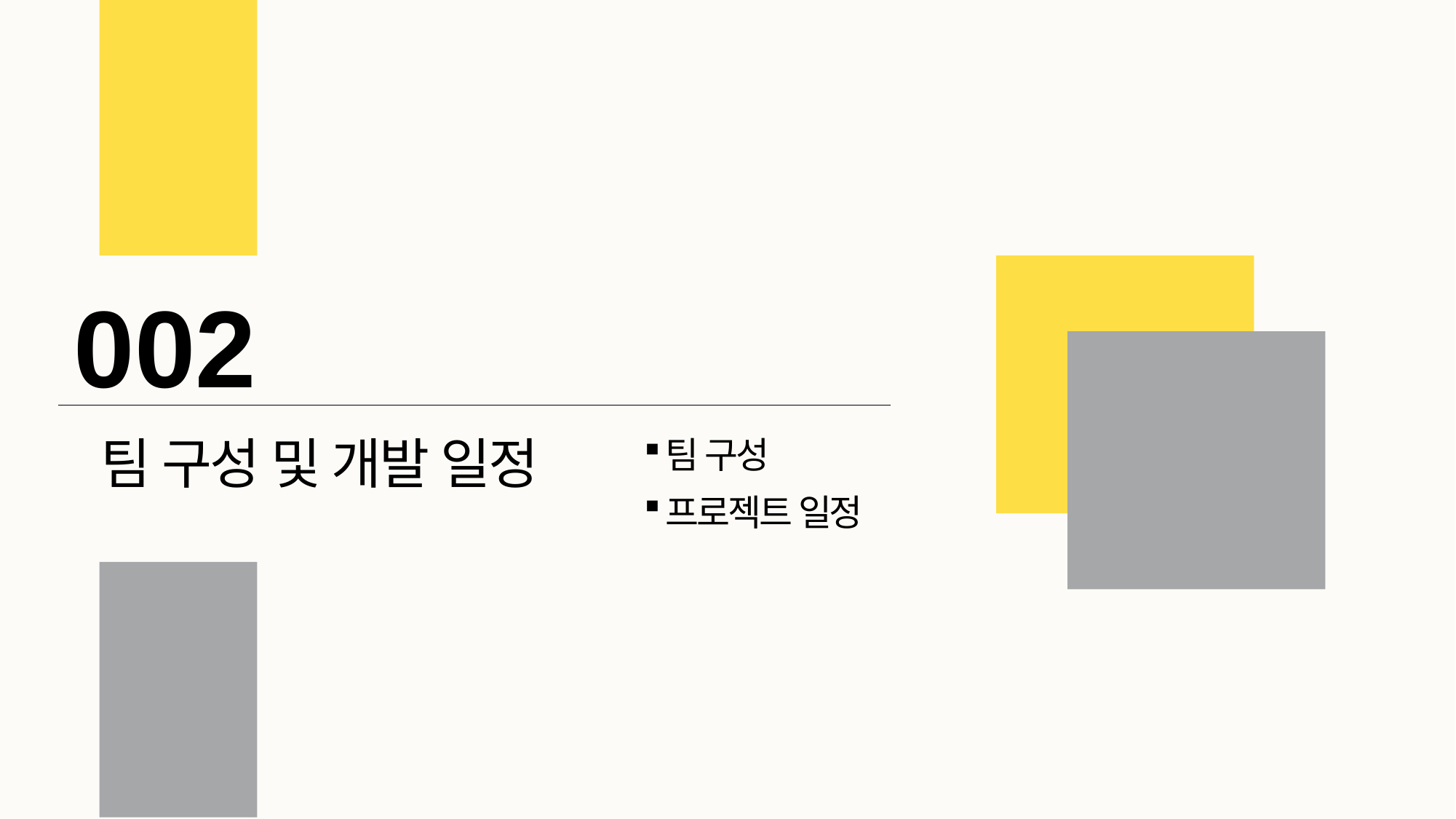

002

팀 구성
프로젝트 일정
팀 구성 및 개발 일정